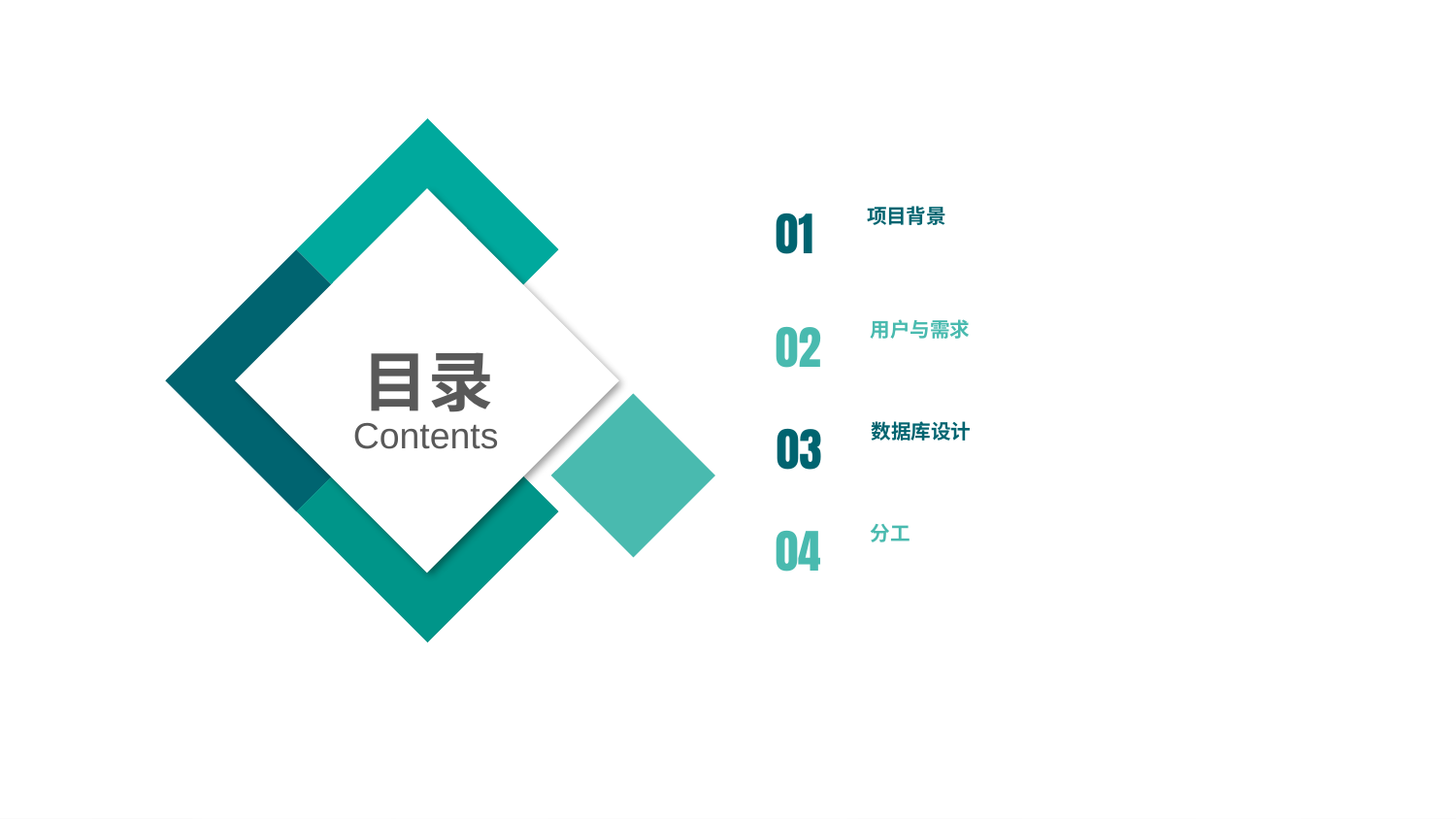

01
项目背景

02
用户与需求
目录
Contents
03
数据库设计
04
分工